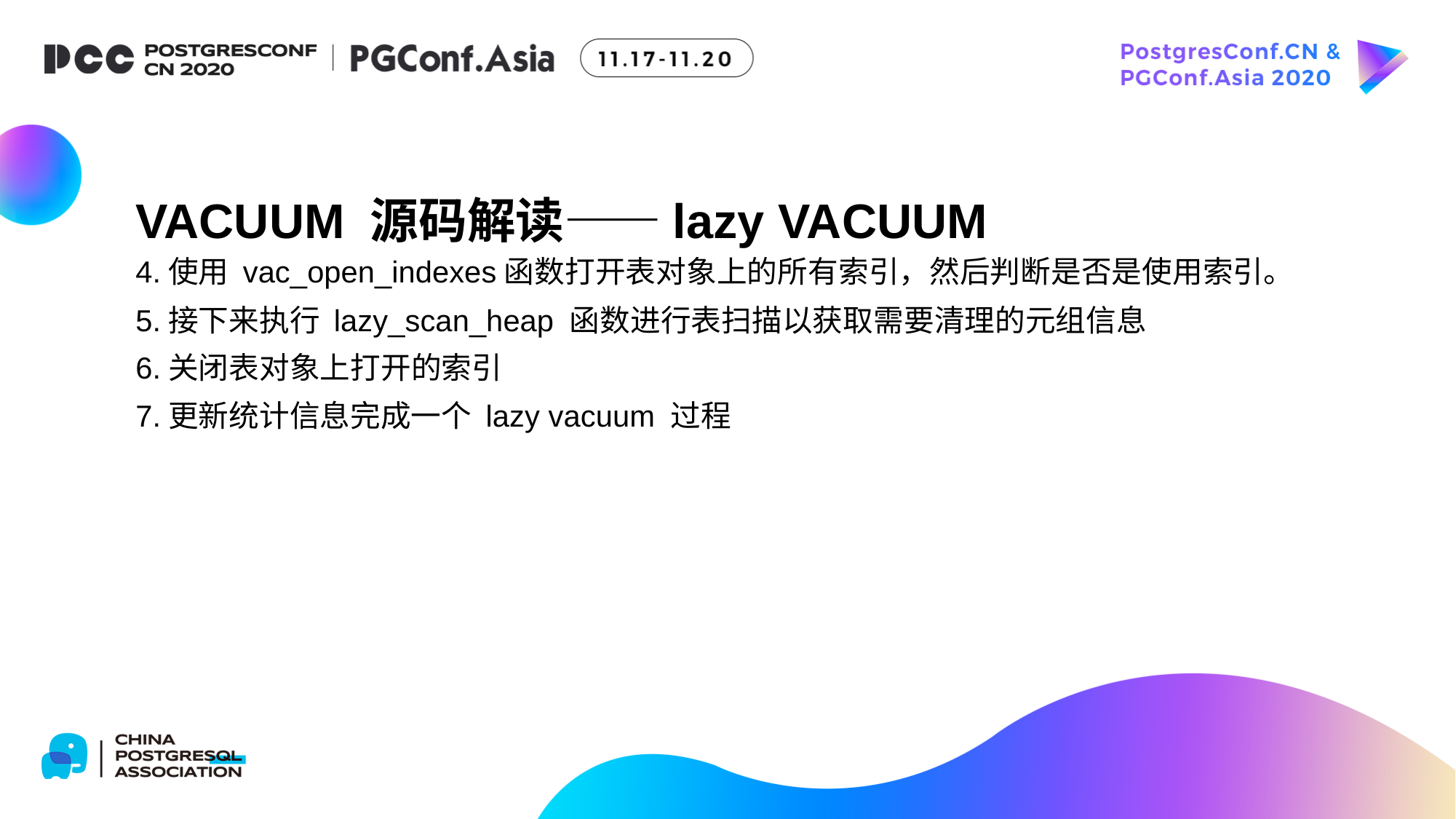

VACUUM 源码解读——lazy VACUUM
4.使用 vac_open_indexes函数打开表对象上的所有索引，然后判断是否是使用索引。
5.接下来执行 lazy_scan_heap 函数进行表扫描以获取需要清理的元组信息
6.关闭表对象上打开的索引
7.更新统计信息完成一个 lazy vacuum 过程